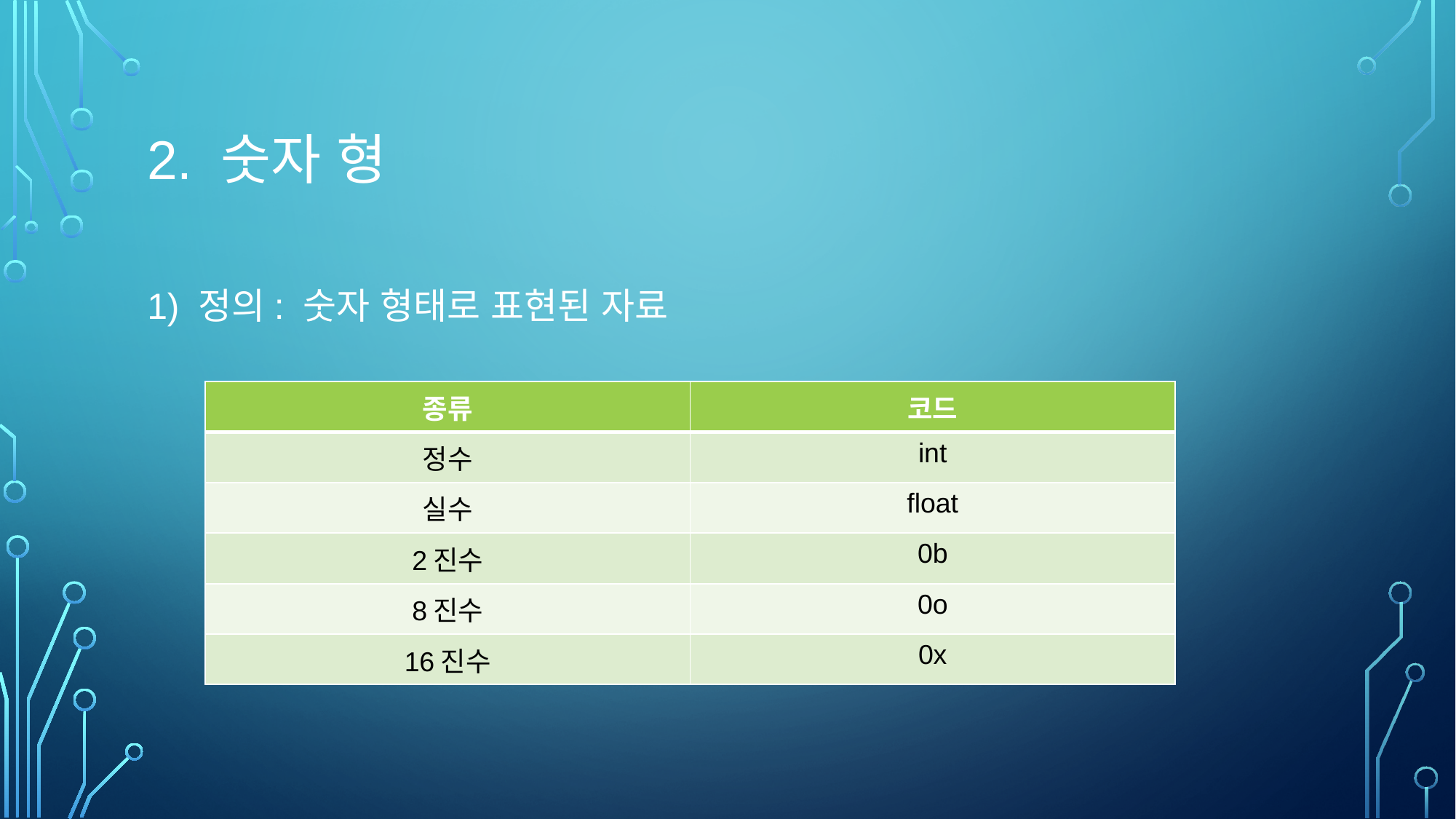

# 2. 숫자 형
1) 정의: 숫자 형태로 표현된 자료
| 종류 | 코드 |
| --- | --- |
| 정수 | int |
| 실수 | float |
| 2진수 | 0b |
| 8진수 | 0o |
| 16진수 | 0x |